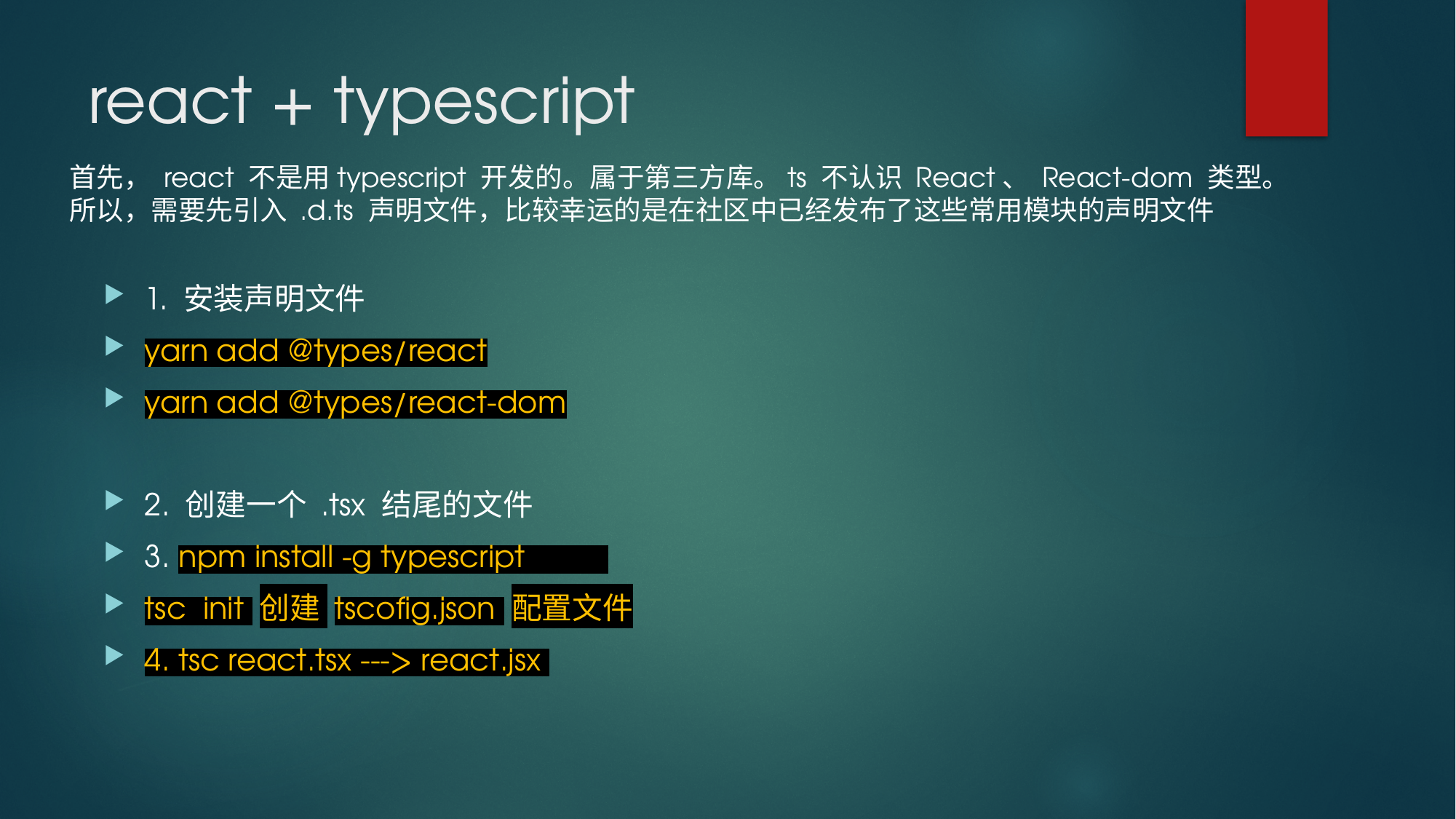

# react + typescript
首先， react 不是用typescript 开发的。属于第三方库。ts 不认识 React、 React-dom 类型。
所以，需要先引入 .d.ts 声明文件，比较幸运的是在社区中已经发布了这些常用模块的声明文件
1. 安装声明文件
yarn add @types/react
yarn add @types/react-dom

2. 创建一个 .tsx 结尾的文件
3. npm install -g typescript
tsc  init 创建 tscofig.json 配置文件
4. tsc react.tsx ---> react.jsx